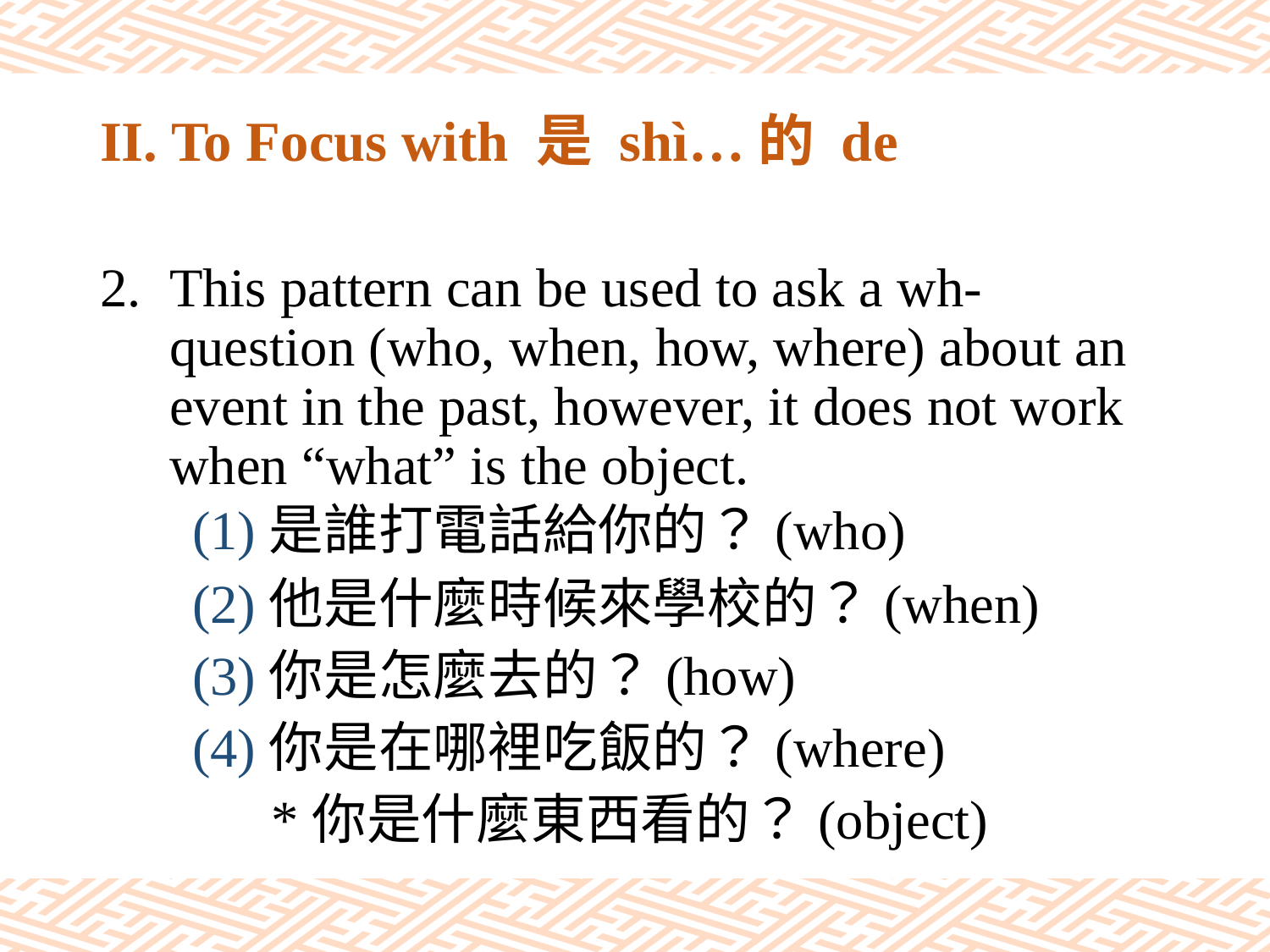

# II. To Focus with 是 shì…的 de
This pattern can be used to ask a wh-question (who, when, how, where) about an event in the past, however, it does not work when “what” is the object.
(1)是誰打電話給你的？(who)
(2)他是什麼時候來學校的？(when)
(3)你是怎麼去的？(how)
(4)你是在哪裡吃飯的？(where)
   *你是什麼東西看的？(object)